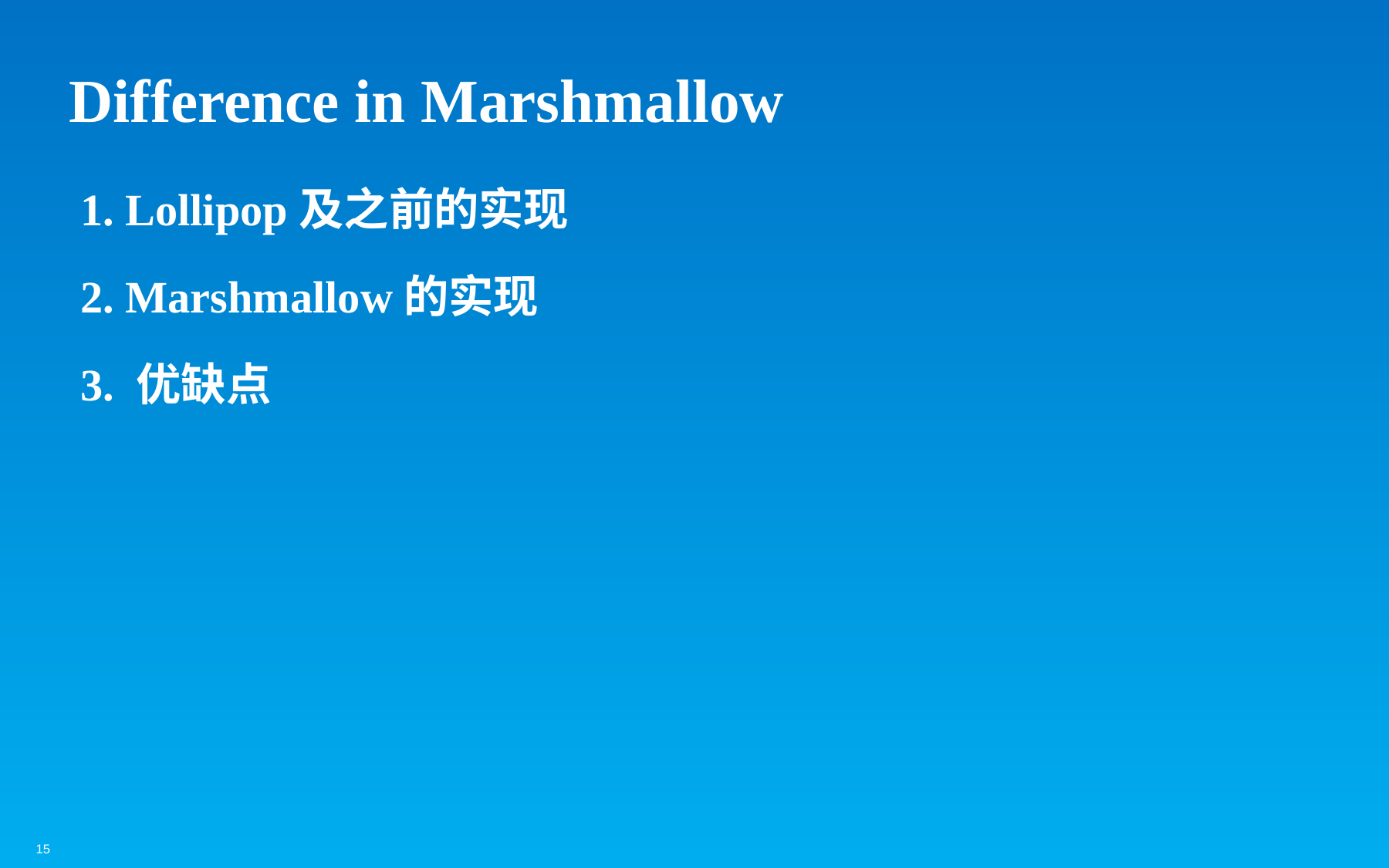

Difference in Marshmallow
1. Lollipop及之前的实现
2. Marshmallow的实现
3. 优缺点
15